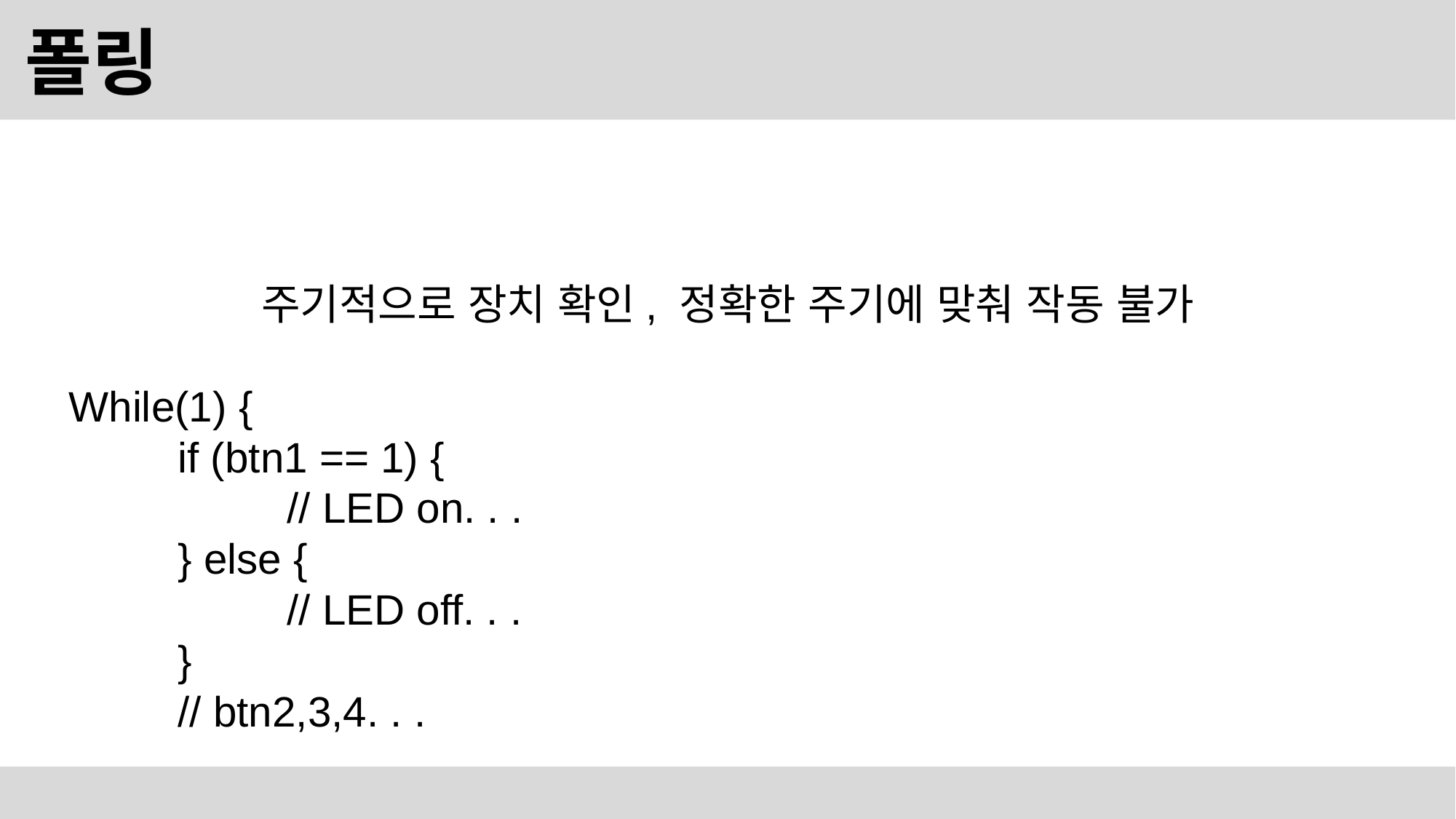

# 폴링
주기적으로 장치 확인, 정확한 주기에 맞춰 작동 불가

While(1) {
	if (btn1 == 1) {
		// LED on. . .
	} else {
		// LED off. . .
	}
	// btn2,3,4. . .